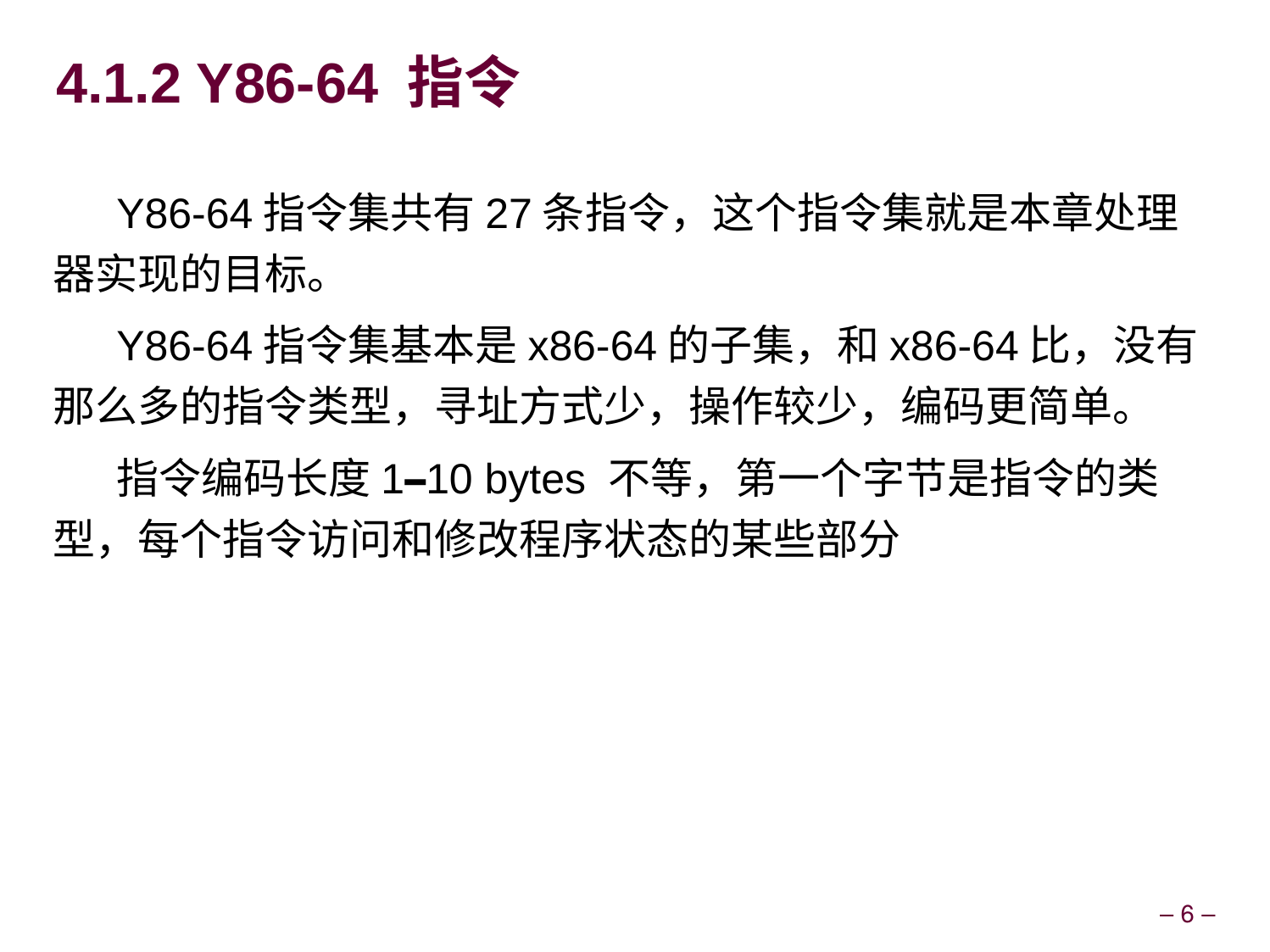

# 4.1.2 Y86-64 指令
Y86-64指令集共有27条指令，这个指令集就是本章处理器实现的目标。
Y86-64指令集基本是x86-64的子集，和x86-64比，没有那么多的指令类型，寻址方式少，操作较少，编码更简单。
指令编码长度1–10 bytes 不等，第一个字节是指令的类型，每个指令访问和修改程序状态的某些部分